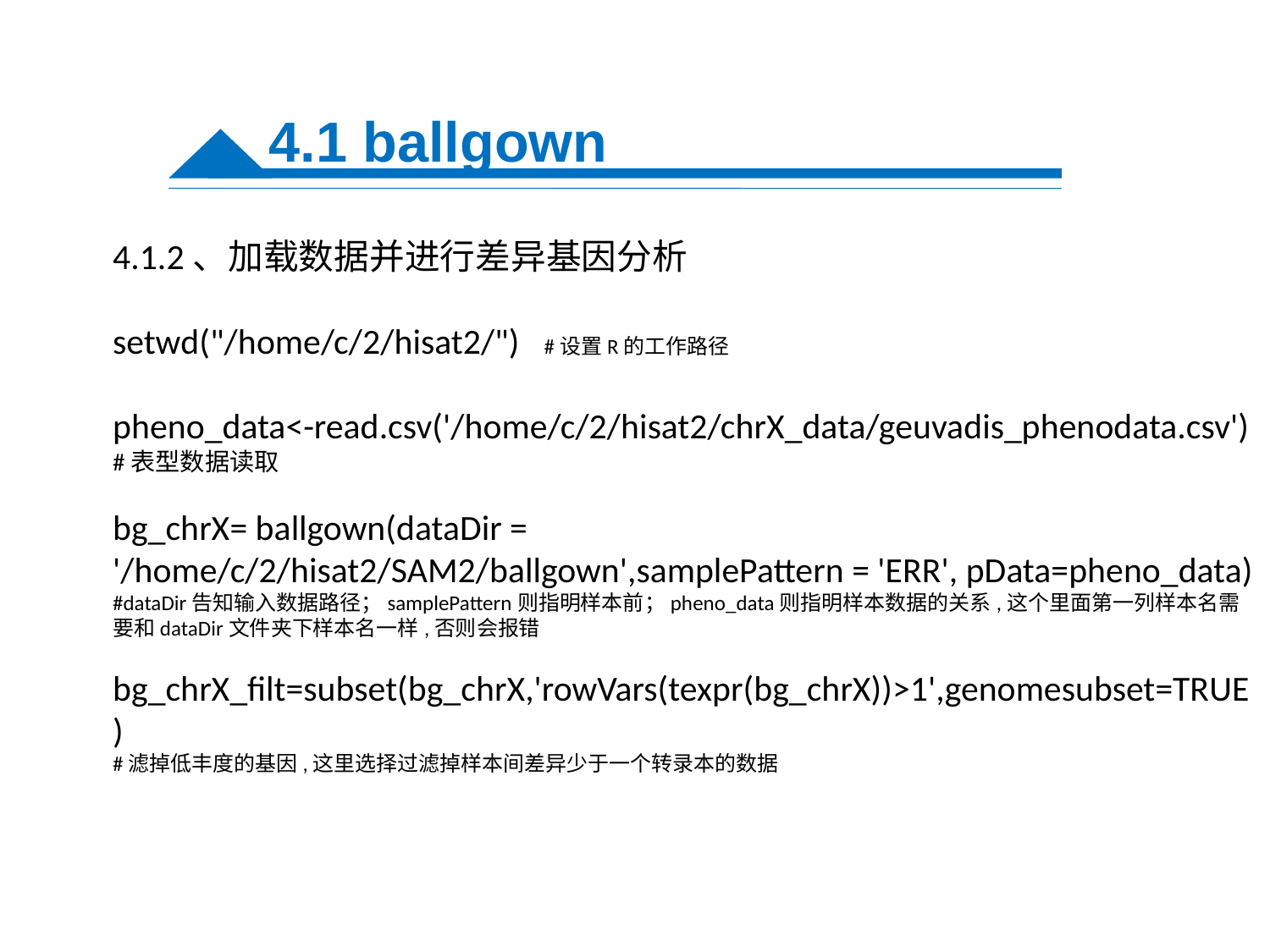

4.1 ballgown

4.1.2、加载数据并进行差异基因分析

setwd("/home/c/2/hisat2/")   #设置R的工作路径

pheno_data<-read.csv('/home/c/2/hisat2/chrX_data/geuvadis_phenodata.csv')
#表型数据读取

bg_chrX= ballgown(dataDir = '/home/c/2/hisat2/SAM2/ballgown',samplePattern = 'ERR', pData=pheno_data)
#dataDir告知输入数据路径；samplePattern则指明样本前；pheno_data则指明样本数据的关系,这个里面第一列样本名需要和dataDir文件夹下样本名一样,否则会报错

bg_chrX_filt=subset(bg_chrX,'rowVars(texpr(bg_chrX))>1',genomesubset=TRUE)
#滤掉低丰度的基因,这里选择过滤掉样本间差异少于一个转录本的数据